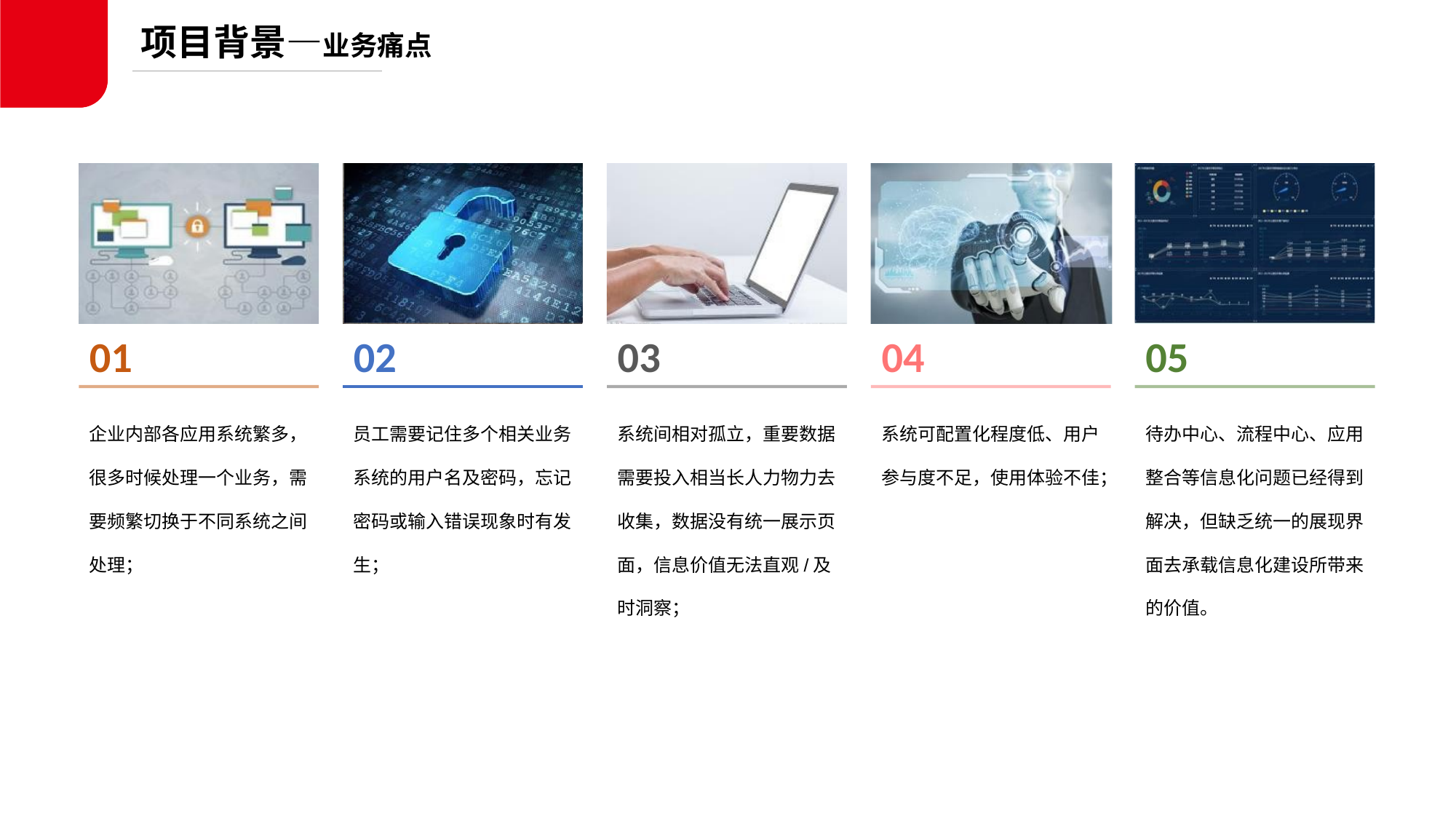

项目背景—业务痛点

01
02
03
04
05
企业内部各应用系统繁多，很多时候处理一个业务，需要频繁切换于不同系统之间处理；
员工需要记住多个相关业务系统的用户名及密码，忘记密码或输入错误现象时有发生；
系统间相对孤立，重要数据需要投入相当长人力物力去收集，数据没有统一展示页面，信息价值无法直观/及时洞察；

系统可配置化程度低、用户参与度不足，使用体验不佳；

待办中心、流程中心、应用整合等信息化问题已经得到解决，但缺乏统一的展现界面去承载信息化建设所带来的价值。